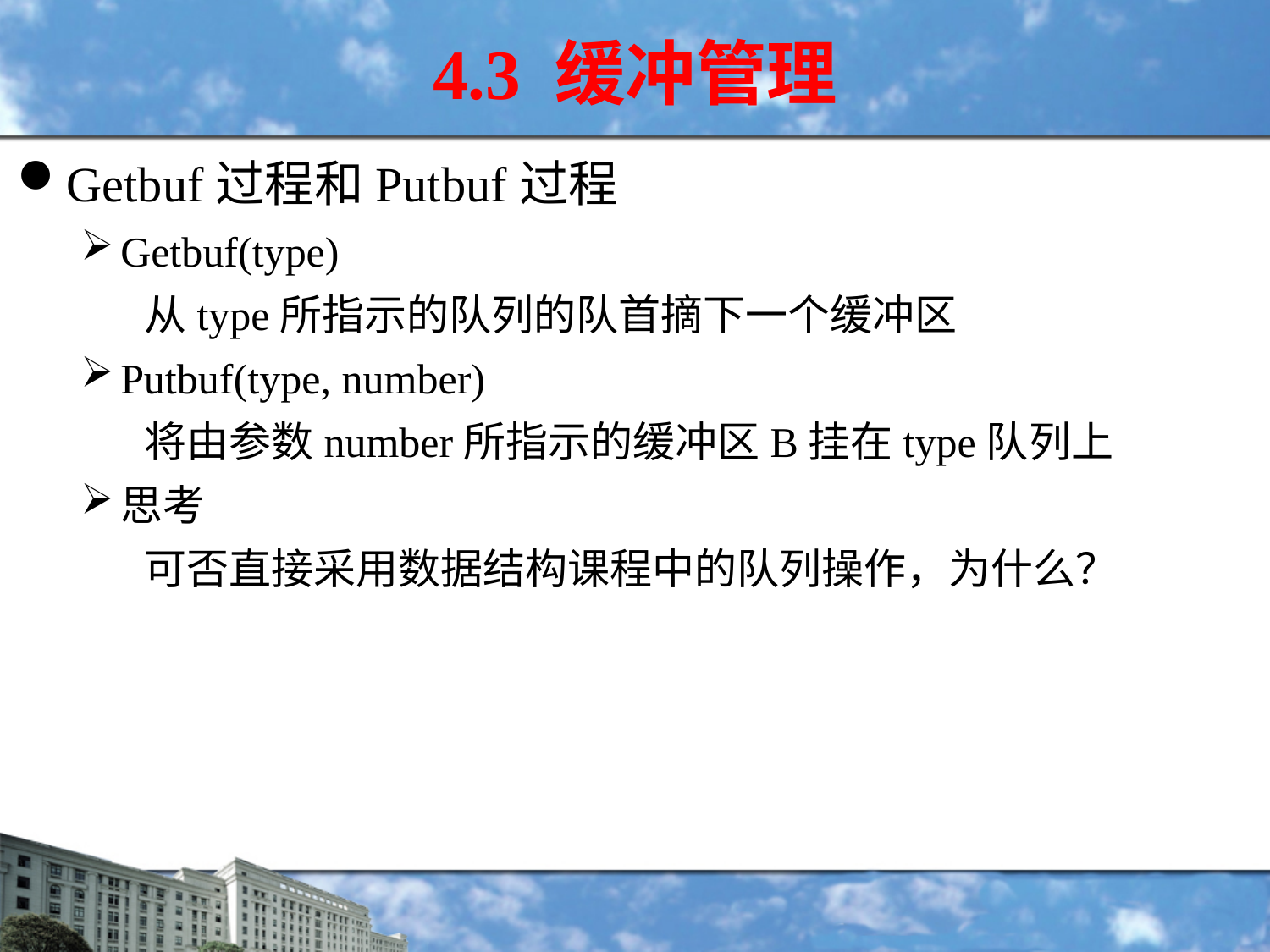

4.3 缓冲管理
Getbuf过程和Putbuf过程
Getbuf(type)
从type所指示的队列的队首摘下一个缓冲区
Putbuf(type, number)
将由参数number所指示的缓冲区B挂在type队列上
思考
可否直接采用数据结构课程中的队列操作，为什么？